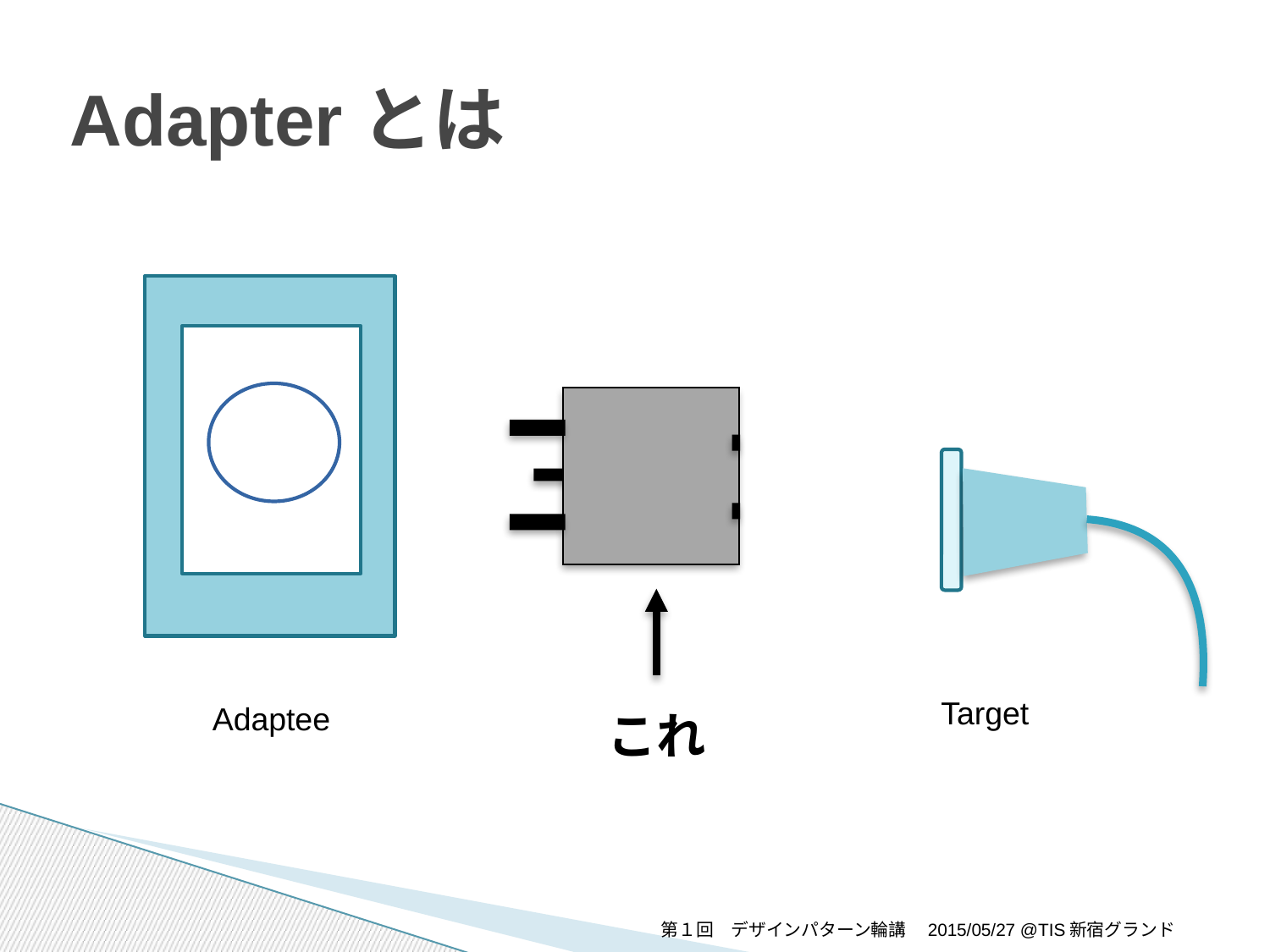

# Adapterとは

これ

Adaptee
Target
2
第１回　デザインパターン輪講　2015/05/27 @TIS新宿グランド